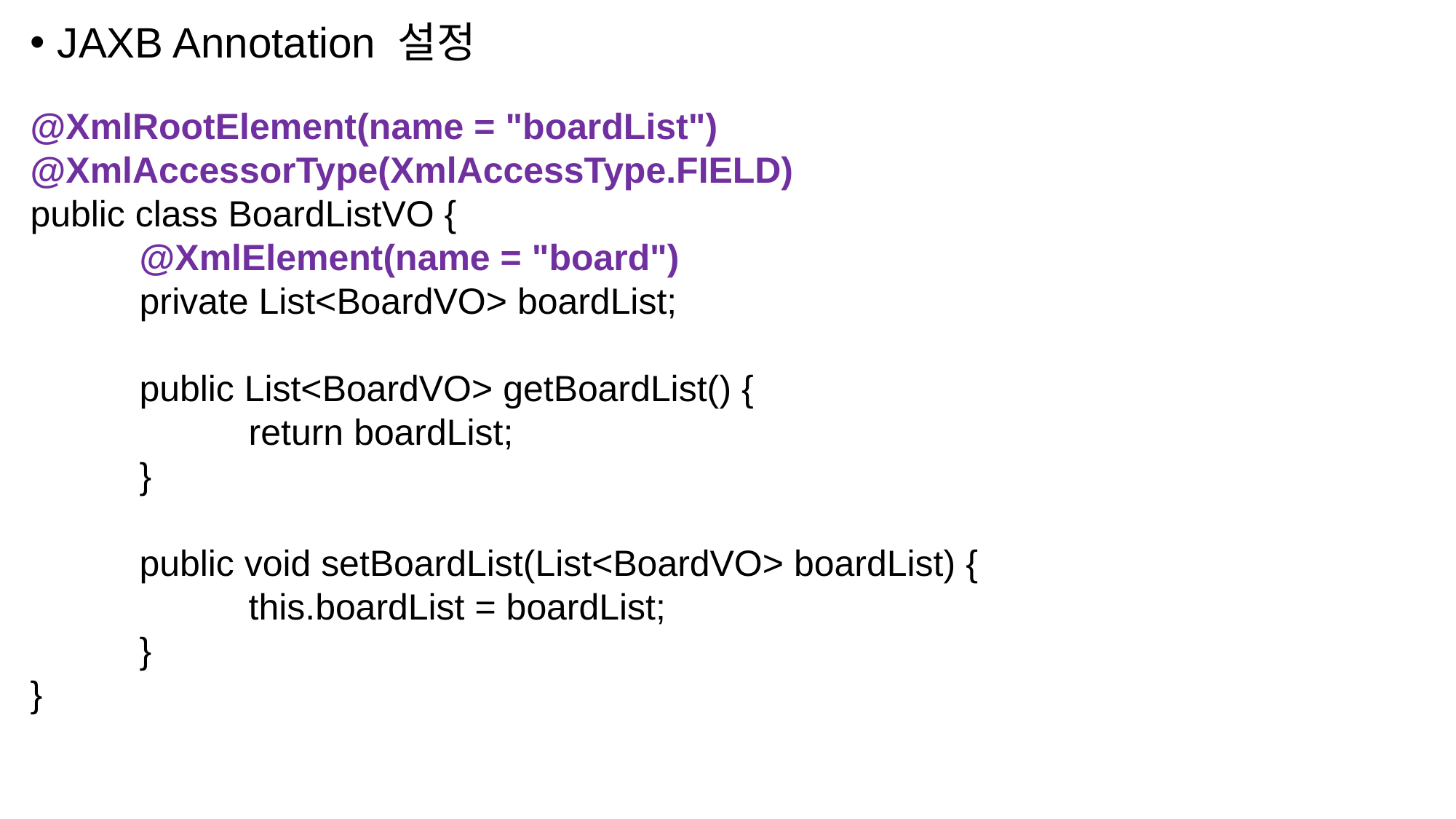

JAXB Annotation 설정
@XmlRootElement(name = "boardList")
@XmlAccessorType(XmlAccessType.FIELD)
public class BoardListVO {
    	@XmlElement(name = "board")
    	private List<BoardVO> boardList;

    	public List<BoardVO> getBoardList() {
        		return boardList;
    	}

    	public void setBoardList(List<BoardVO> boardList) {
        		this.boardList = boardList;
   	}
}